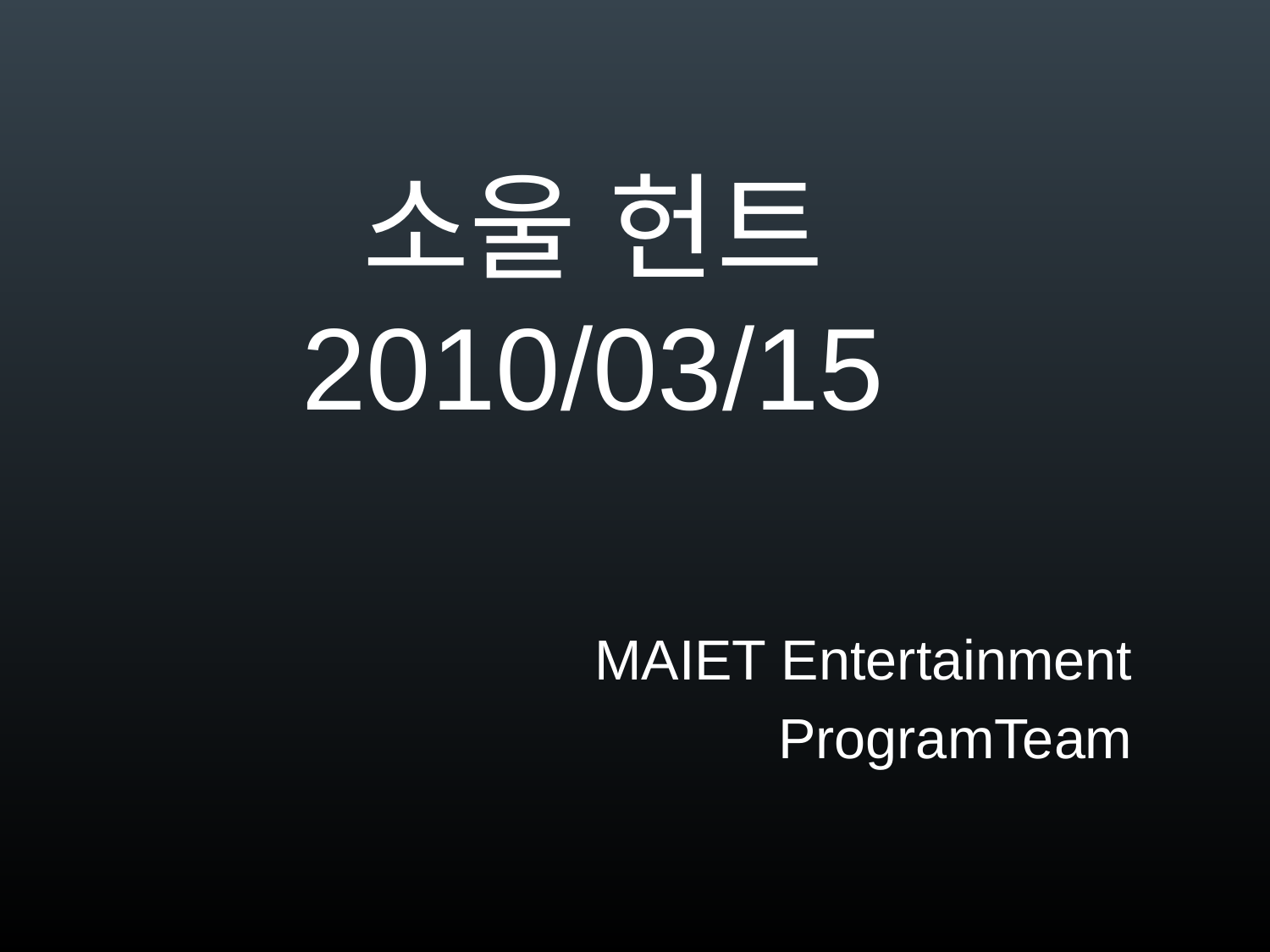

# 소울 헌트 2010/03/15
MAIET Entertainment
ProgramTeam